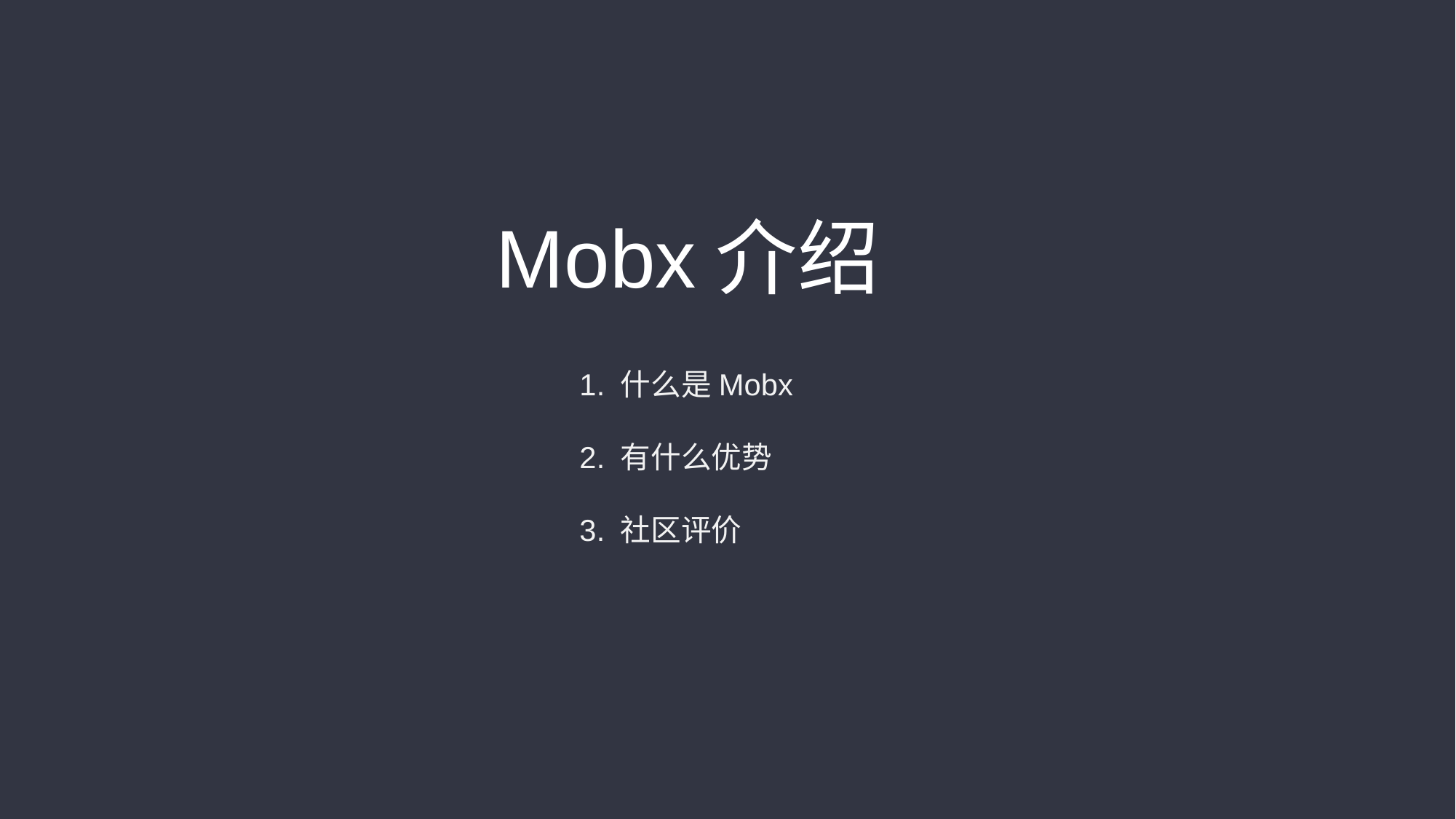

Mobx介绍
1. 什么是Mobx

2. 有什么优势

3. 社区评价